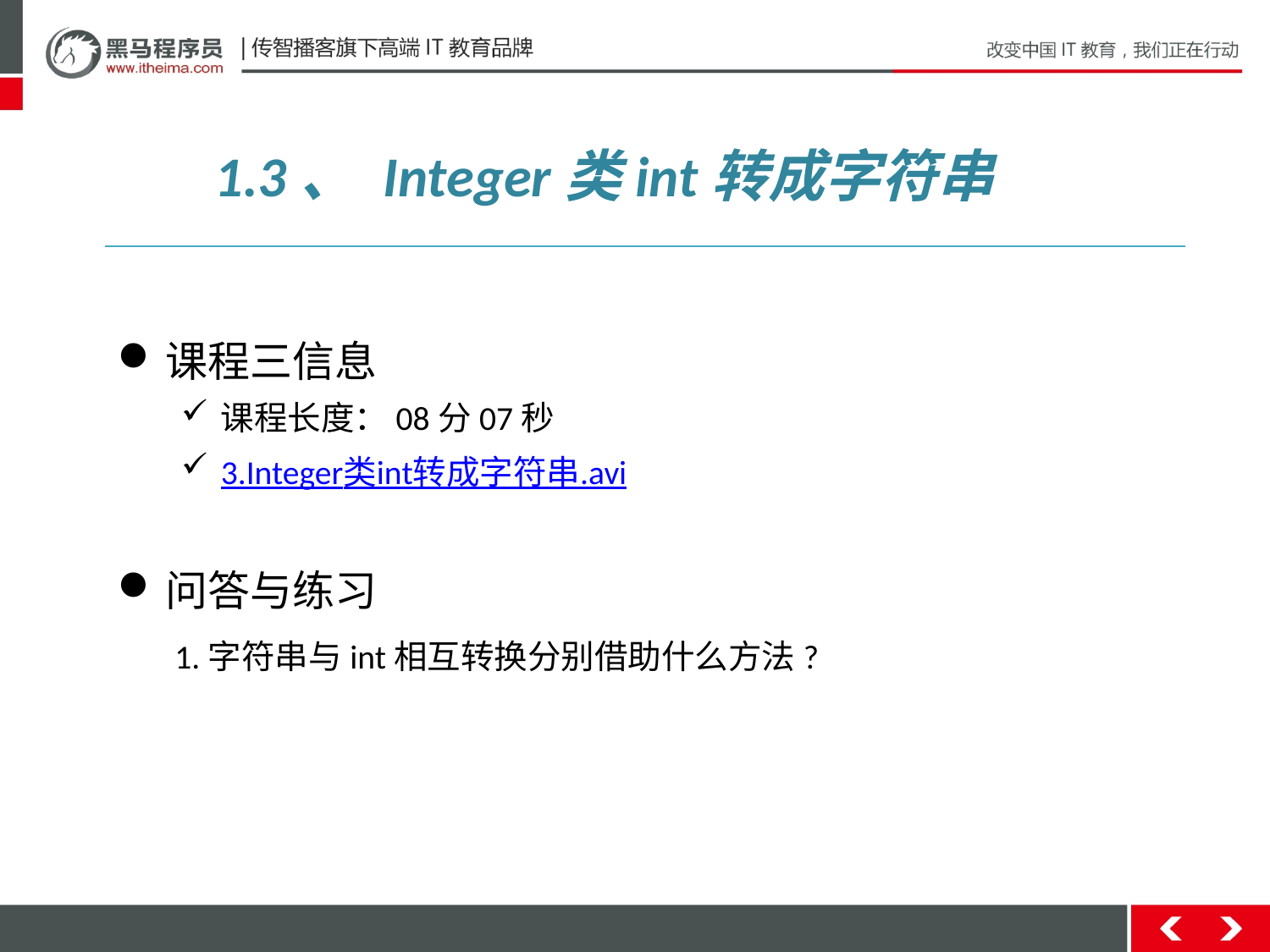

1.3、 Integer类int转成字符串

课程三信息
课程长度：08分07秒
3.Integer类int转成字符串.avi

问答与练习
      1.字符串与int相互转换分别借助什么方法?